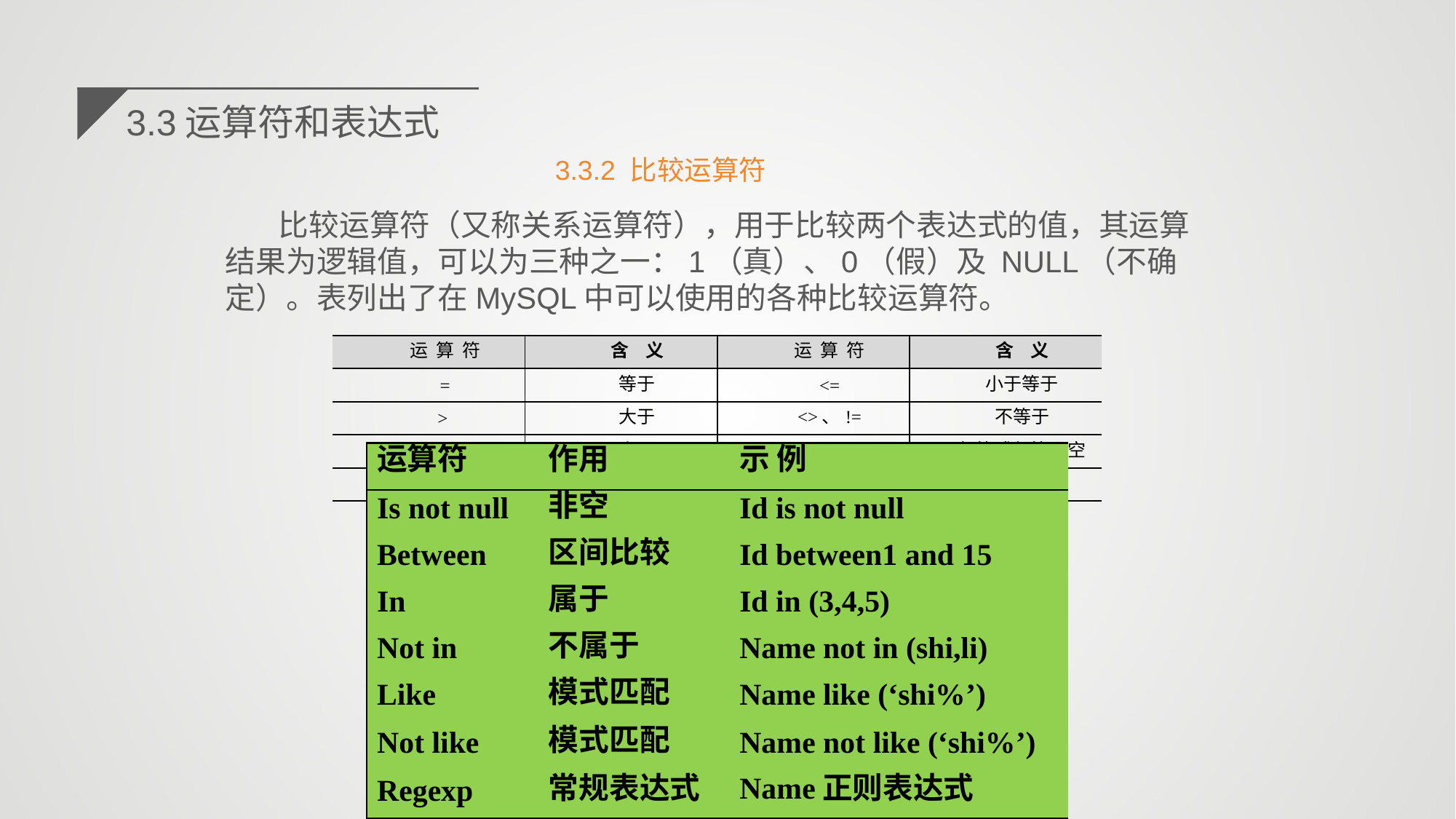

3.3运算符和表达式

3.3.2 比较运算符
比较运算符（又称关系运算符），用于比较两个表达式的值，其运算结果为逻辑值，可以为三种之一：1（真）、0（假）及 NULL（不确定）。表列出了在MySQL中可以使用的各种比较运算符。

| 运 算 符 | 含 义 | 运 算 符 | 含 义 |
| --- | --- | --- | --- |
| = | 等于 | <= | 小于等于 |
| > | 大于 | <>、!= | 不等于 |
| < | 小于 | <=> | 相等或都等于空 |
| >= | 大于等于 |  |  |
| 运算符 | 作用 | 示 例 |
| --- | --- | --- |
| Is not null | 非空 | Id is not null |
| Between | 区间比较 | Id between1 and 15 |
| In | 属于 | Id in (3,4,5) |
| Not in | 不属于 | Name not in (shi,li) |
| Like | 模式匹配 | Name like (‘shi%’) |
| Not like | 模式匹配 | Name not like (‘shi%’) |
| Regexp | 常规表达式 | Name正则表达式 |